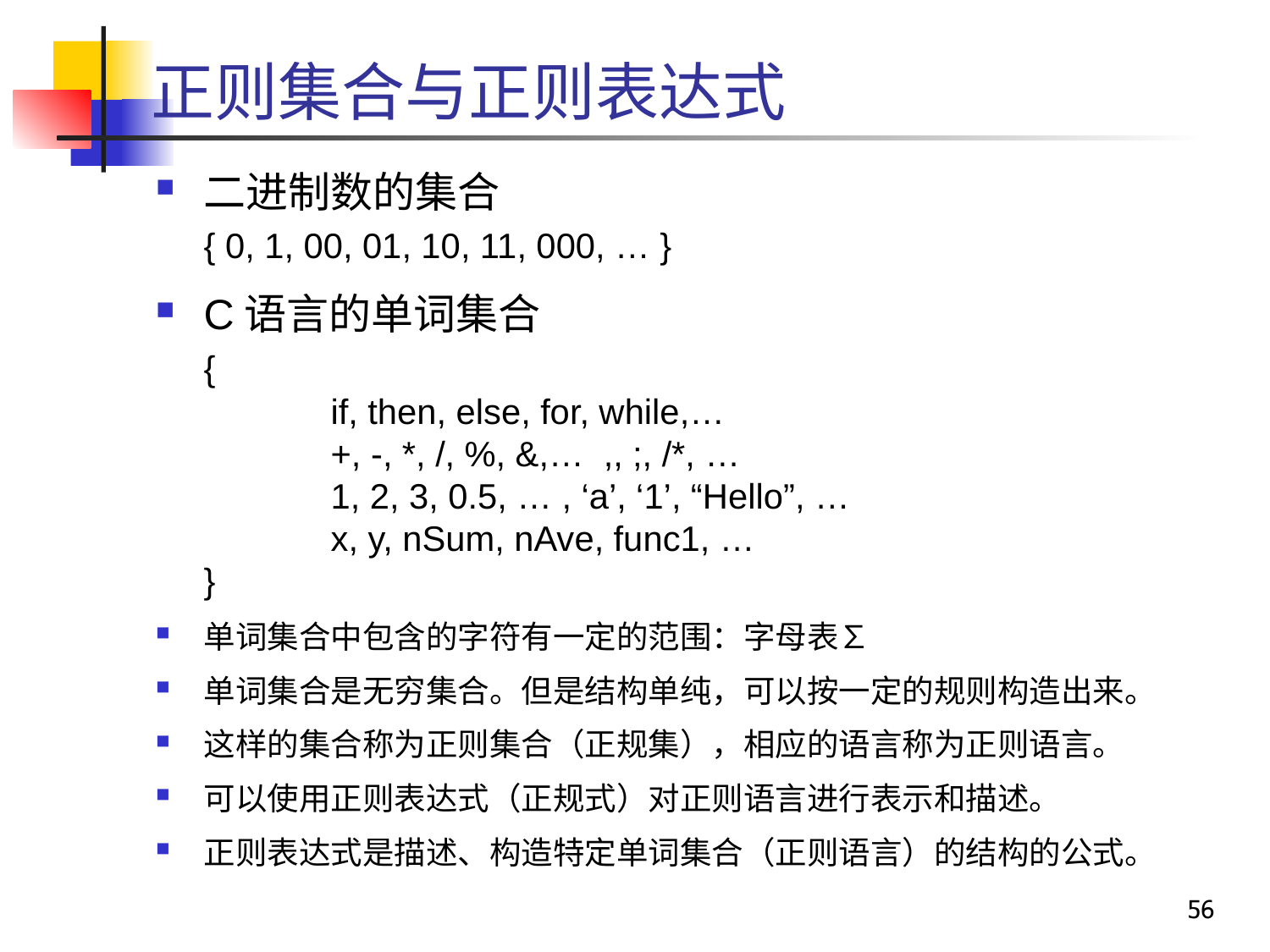

# 正则集合与正则表达式
二进制数的集合
	{ 0, 1, 00, 01, 10, 11, 000, … }
C语言的单词集合
	{
		if, then, else, for, while,…
		+, -, *, /, %, &,…  ,, ;, /*, …
		1, 2, 3, 0.5, … , ‘a’, ‘1’, “Hello”, …
		x, y, nSum, nAve, func1, …
	}
单词集合中包含的字符有一定的范围：字母表∑
单词集合是无穷集合。但是结构单纯，可以按一定的规则构造出来。
这样的集合称为正则集合（正规集），相应的语言称为正则语言。
可以使用正则表达式（正规式）对正则语言进行表示和描述。
正则表达式是描述、构造特定单词集合（正则语言）的结构的公式。
56